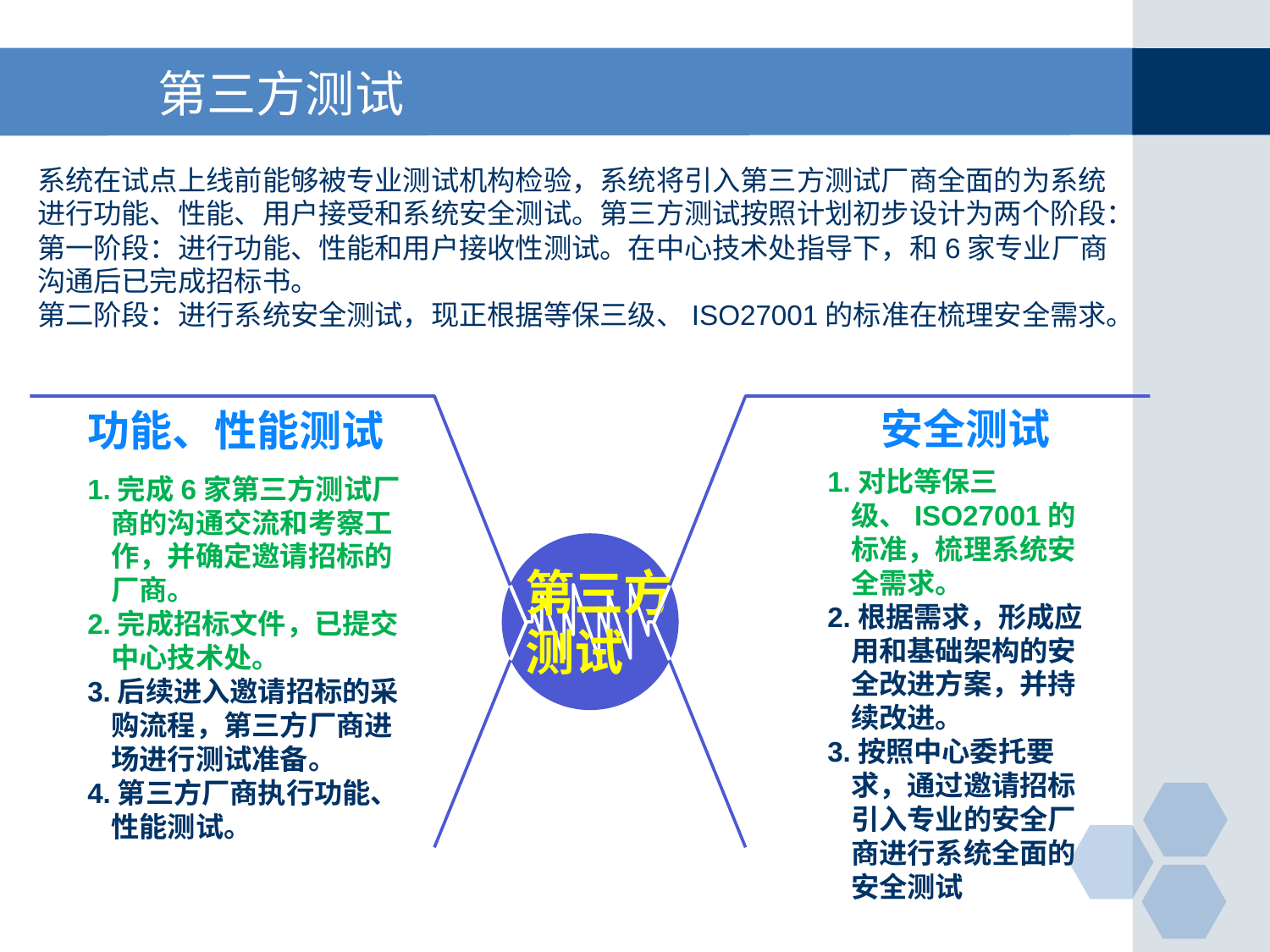

# 第三方测试
系统在试点上线前能够被专业测试机构检验，系统将引入第三方测试厂商全面的为系统进行功能、性能、用户接受和系统安全测试。第三方测试按照计划初步设计为两个阶段：
第一阶段：进行功能、性能和用户接收性测试。在中心技术处指导下，和6家专业厂商沟通后已完成招标书。
第二阶段：进行系统安全测试，现正根据等保三级、ISO27001的标准在梳理安全需求。

安全测试
功能、性能测试
1.对比等保三级、ISO27001的标准，梳理系统安全需求。
2.根据需求，形成应用和基础架构的安全改进方案，并持续改进。
3.按照中心委托要求，通过邀请招标引入专业的安全厂商进行系统全面的安全测试
1.完成6家第三方测试厂商的沟通交流和考察工作，并确定邀请招标的 厂商。
2.完成招标文件，已提交中心技术处。
3.后续进入邀请招标的采购流程，第三方厂商进场进行测试准备。
4.第三方厂商执行功能、性能测试。

第三方
测试